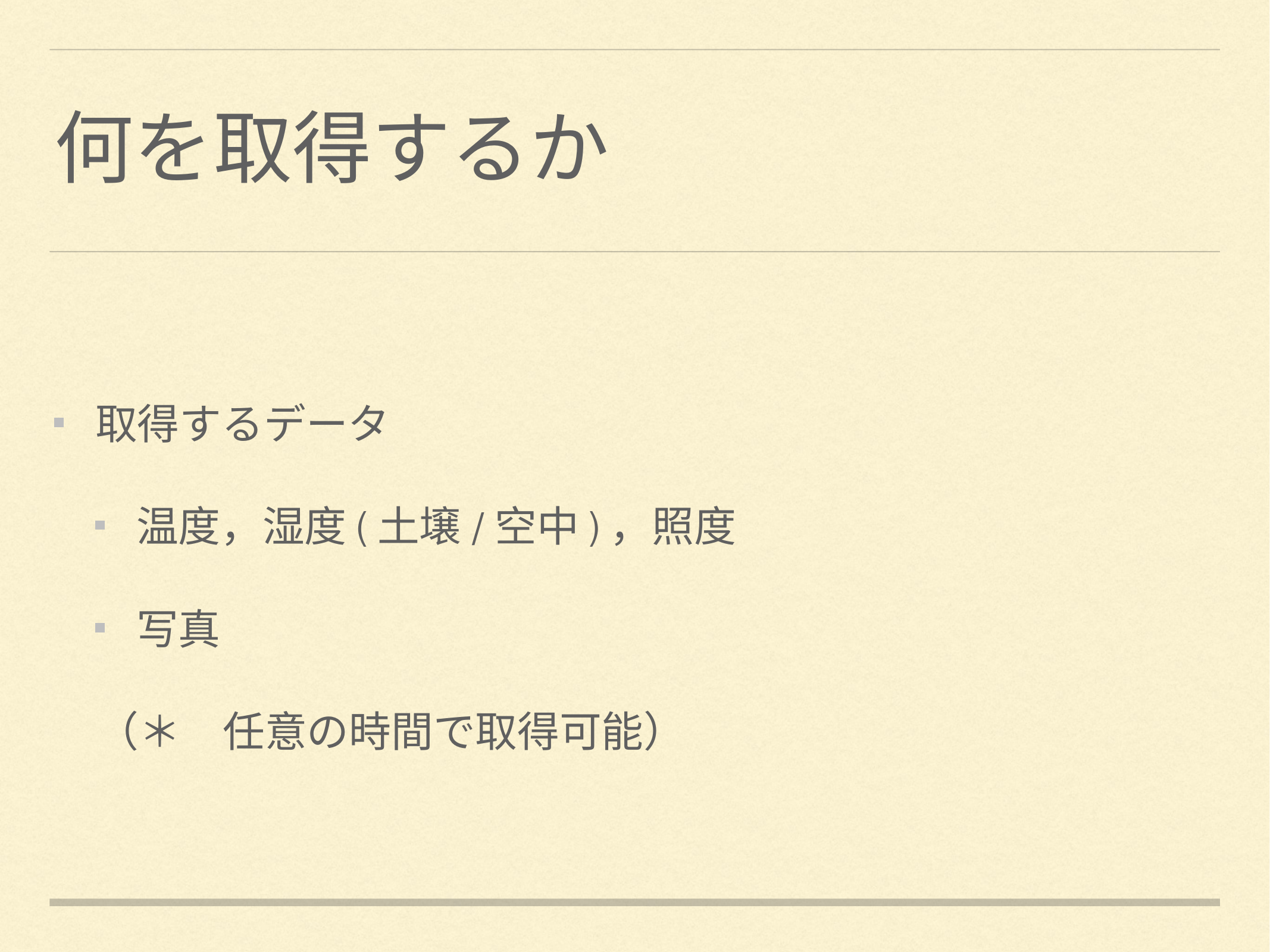

# 何を取得するか
取得するデータ
温度，湿度(土壌/空中)，照度
写真
　（＊　任意の時間で取得可能）